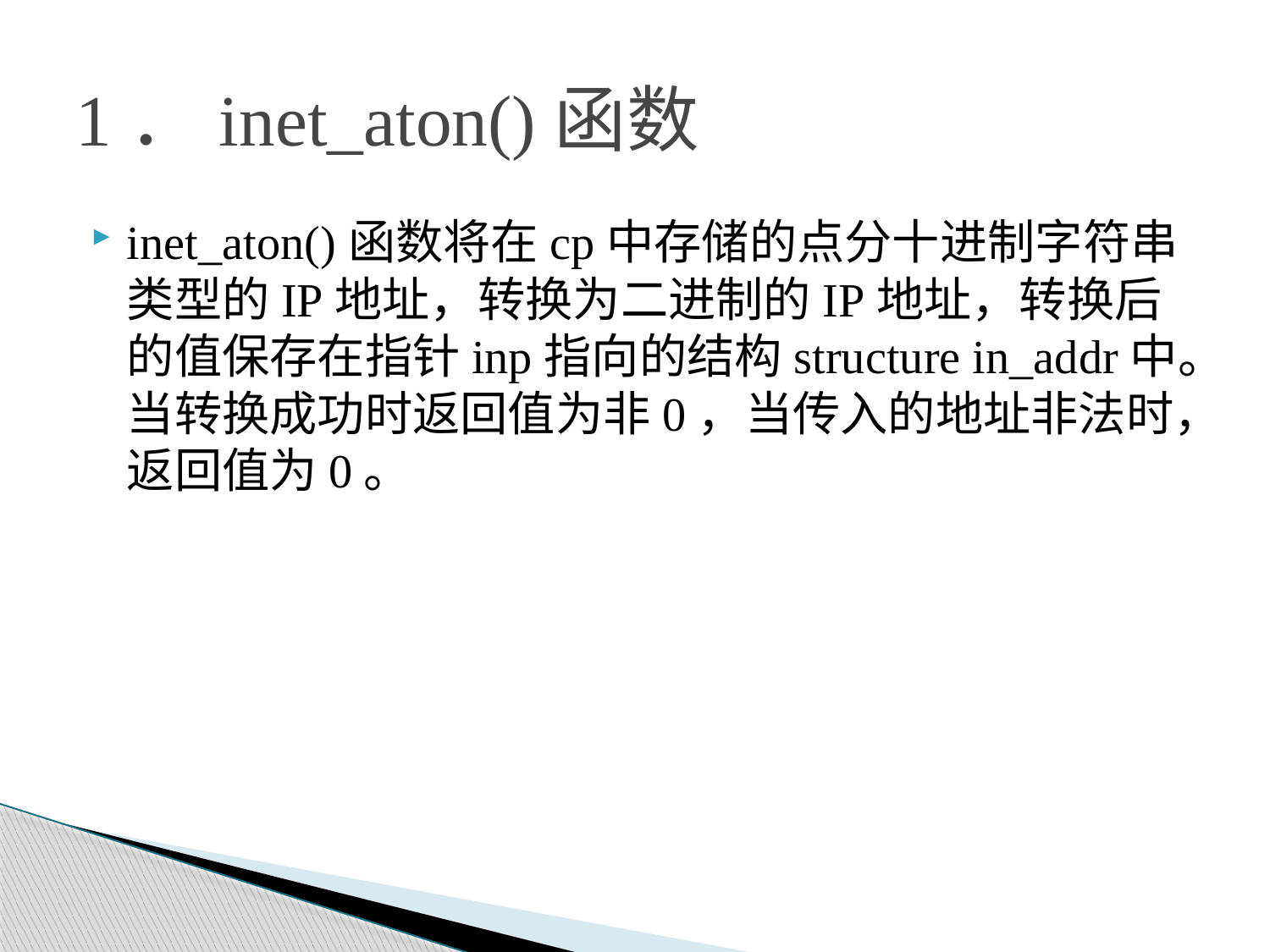

# 1．inet_aton()函数
inet_aton()函数将在cp中存储的点分十进制字符串类型的IP地址，转换为二进制的IP地址，转换后的值保存在指针inp指向的结构structure in_addr中。当转换成功时返回值为非0，当传入的地址非法时，返回值为0。